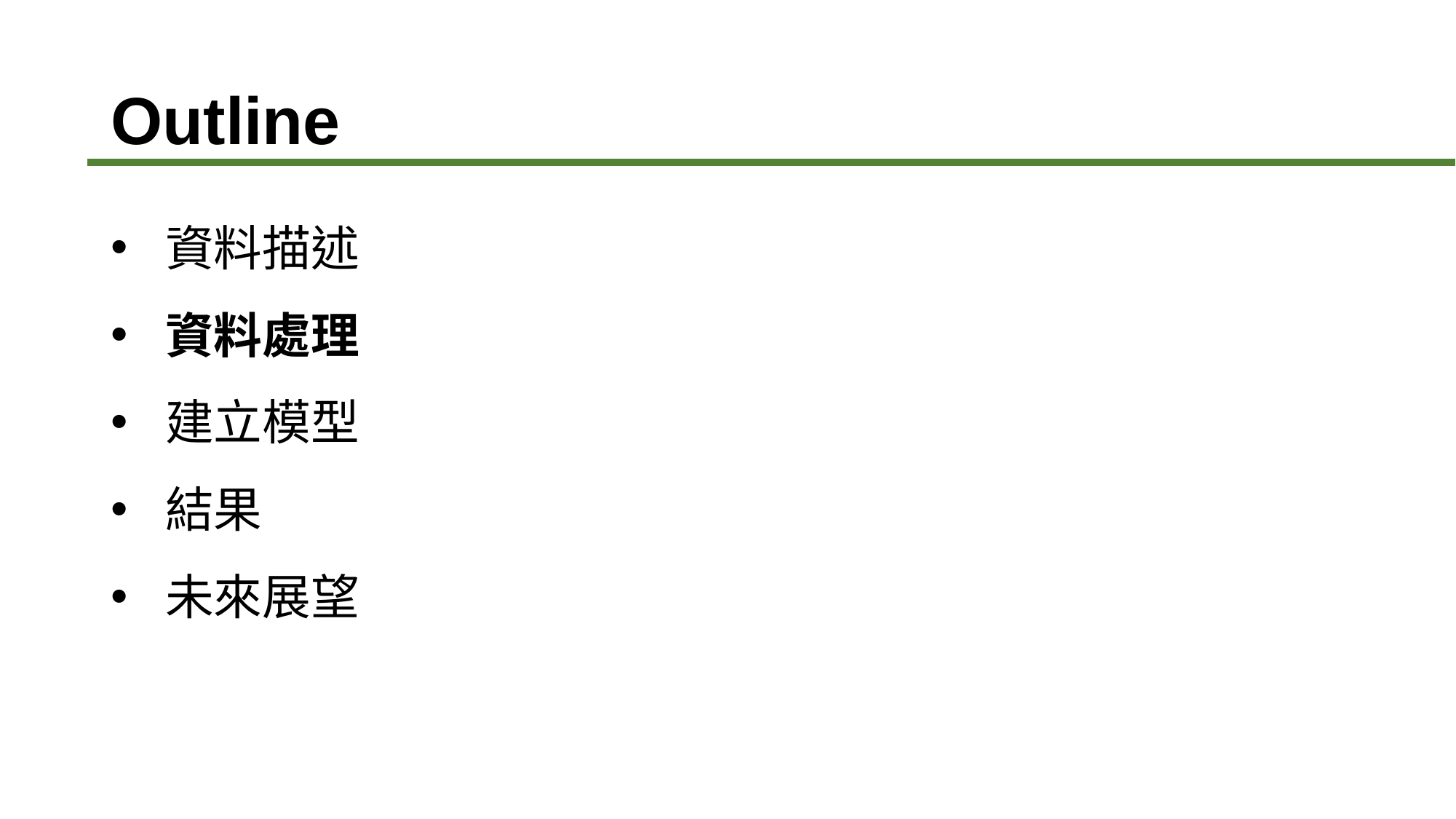

# Outline
資料描述
資料處理
建立模型
結果
未來展望